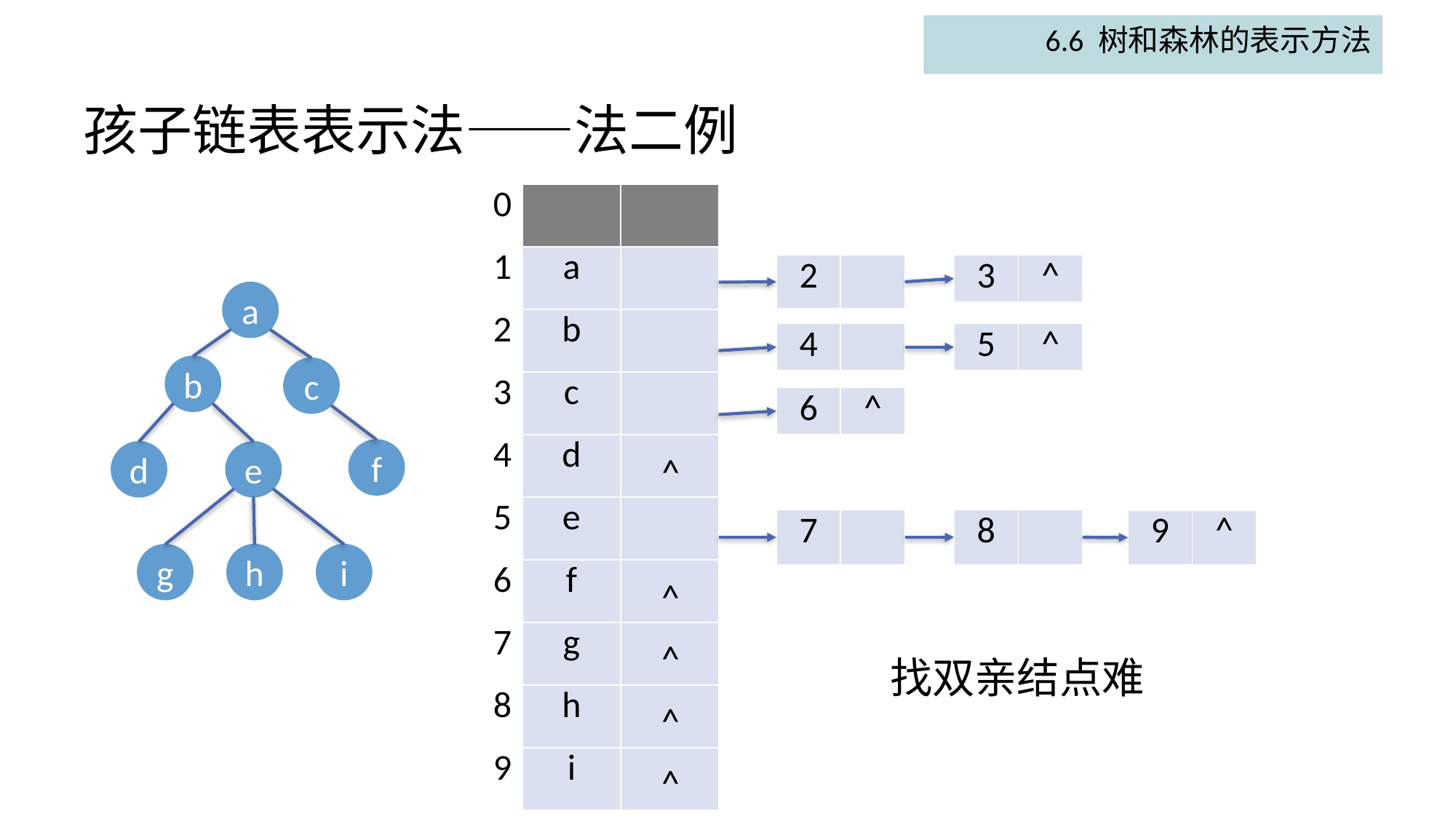

6.6 树和森林的表示方法
# 孩子链表表示法——法二例
| 0 |  |  |
| --- | --- | --- |
| 1 | a |  |
| 2 | b |  |
| 3 | c |  |
| 4 | d |  |
| 5 | e |  |
| 6 | f |  |
| 7 | g |  |
| 8 | h |  |
| 9 | i |  |
| 2 |  |
| --- | --- |
| 3 | ^ |
| --- | --- |
a
b
c
f
d
e
g
h
i
| 4 |  |
| --- | --- |
| 5 | ^ |
| --- | --- |
| 6 | ^ |
| --- | --- |
^
| 7 |  |
| --- | --- |
| 8 |  |
| --- | --- |
| 9 | ^ |
| --- | --- |
^
^
找双亲结点难
^
^